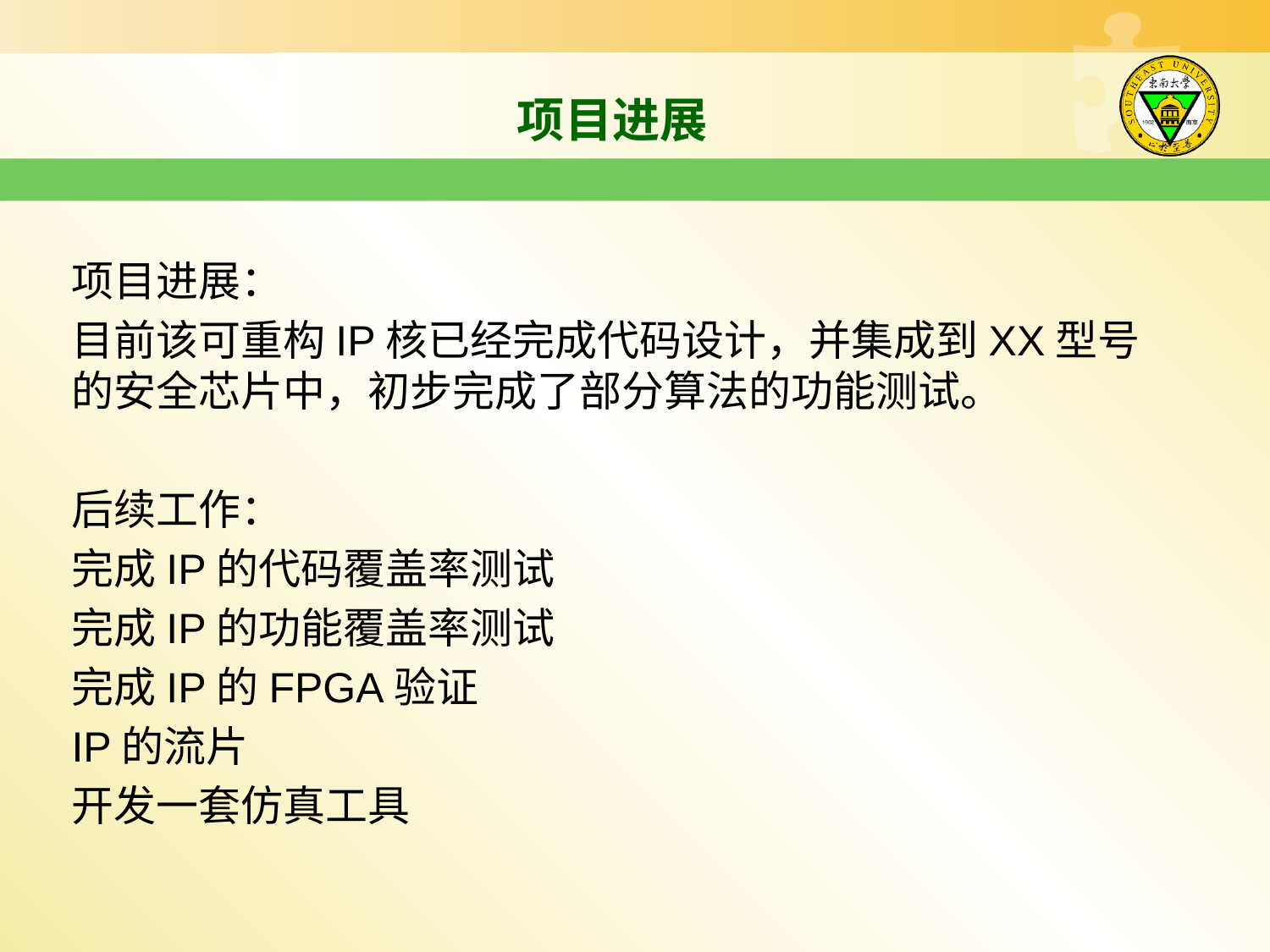

# 项目进展
项目进展：
目前该可重构IP核已经完成代码设计，并集成到XX型号的安全芯片中，初步完成了部分算法的功能测试。

后续工作：
完成IP的代码覆盖率测试
完成IP的功能覆盖率测试
完成IP的FPGA验证
IP的流片
开发一套仿真工具